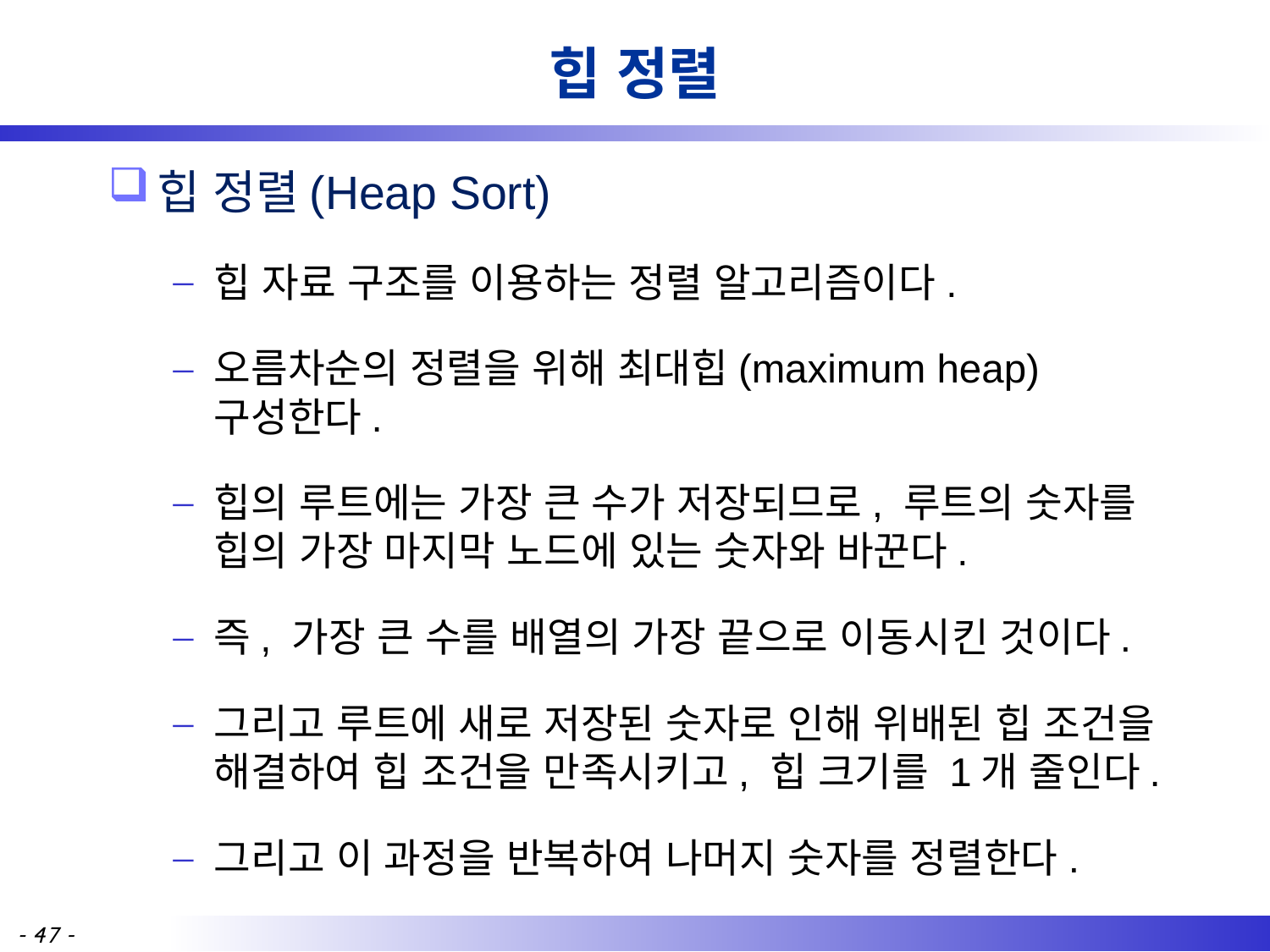

# 힙 정렬
힙 정렬(Heap Sort)
힙 자료 구조를 이용하는 정렬 알고리즘이다.
오름차순의 정렬을 위해 최대힙(maximum heap) 구성한다.
힙의 루트에는 가장 큰 수가 저장되므로, 루트의 숫자를 힙의 가장 마지막 노드에 있는 숫자와 바꾼다.
즉, 가장 큰 수를 배열의 가장 끝으로 이동시킨 것이다.
그리고 루트에 새로 저장된 숫자로 인해 위배된 힙 조건을 해결하여 힙 조건을 만족시키고, 힙 크기를 1개 줄인다.
그리고 이 과정을 반복하여 나머지 숫자를 정렬한다.
- 47 -